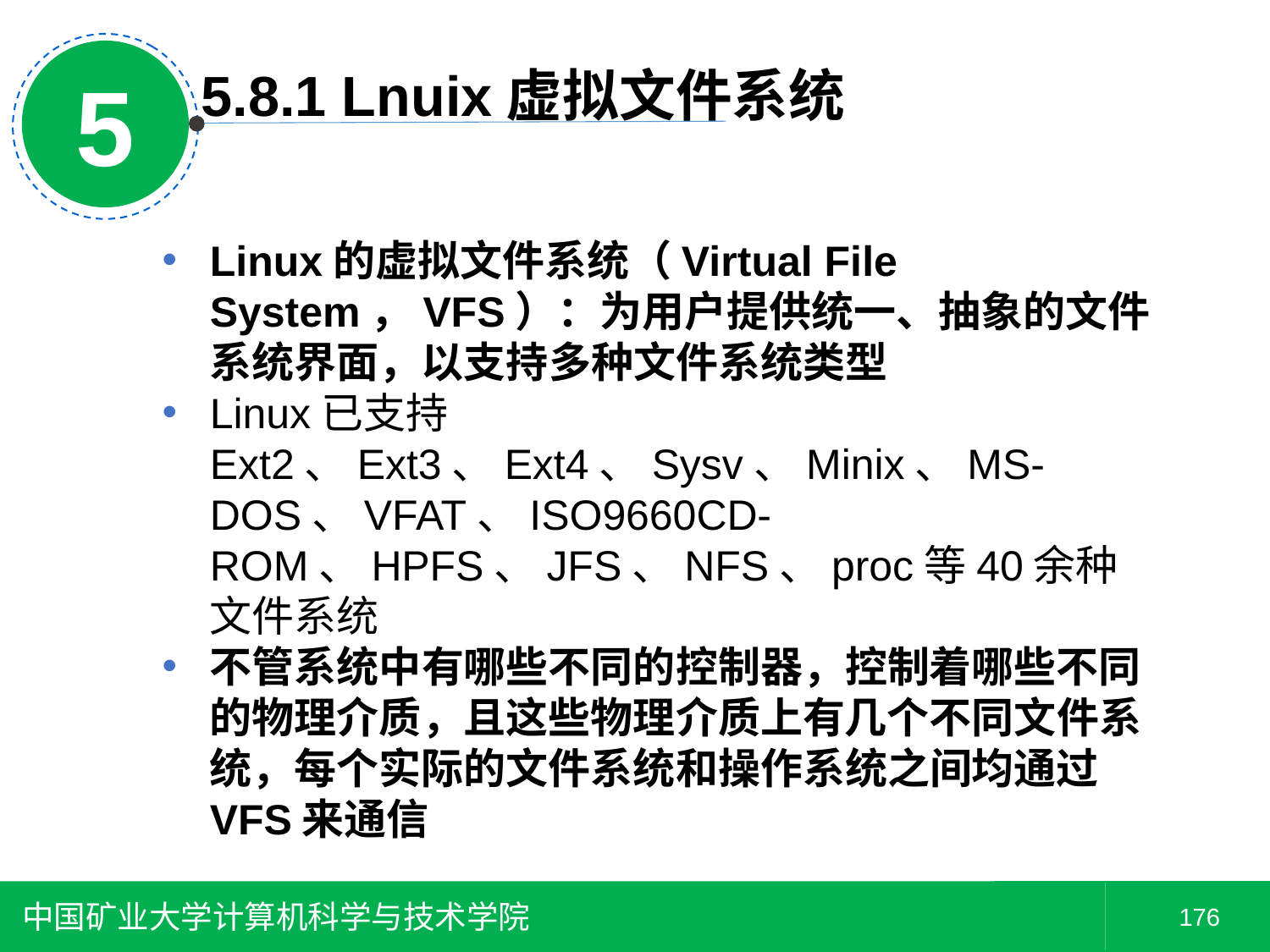

5
5.8.1 Lnuix虚拟文件系统

Linux的虚拟文件系统（Virtual File System，VFS）：为用户提供统一、抽象的文件系统界面，以支持多种文件系统类型
Linux已支持Ext2、Ext3、Ext4、Sysv、Minix、MS-DOS、VFAT、ISO9660CD-ROM、HPFS、JFS、NFS、proc等40余种文件系统
不管系统中有哪些不同的控制器，控制着哪些不同的物理介质，且这些物理介质上有几个不同文件系统，每个实际的文件系统和操作系统之间均通过VFS来通信